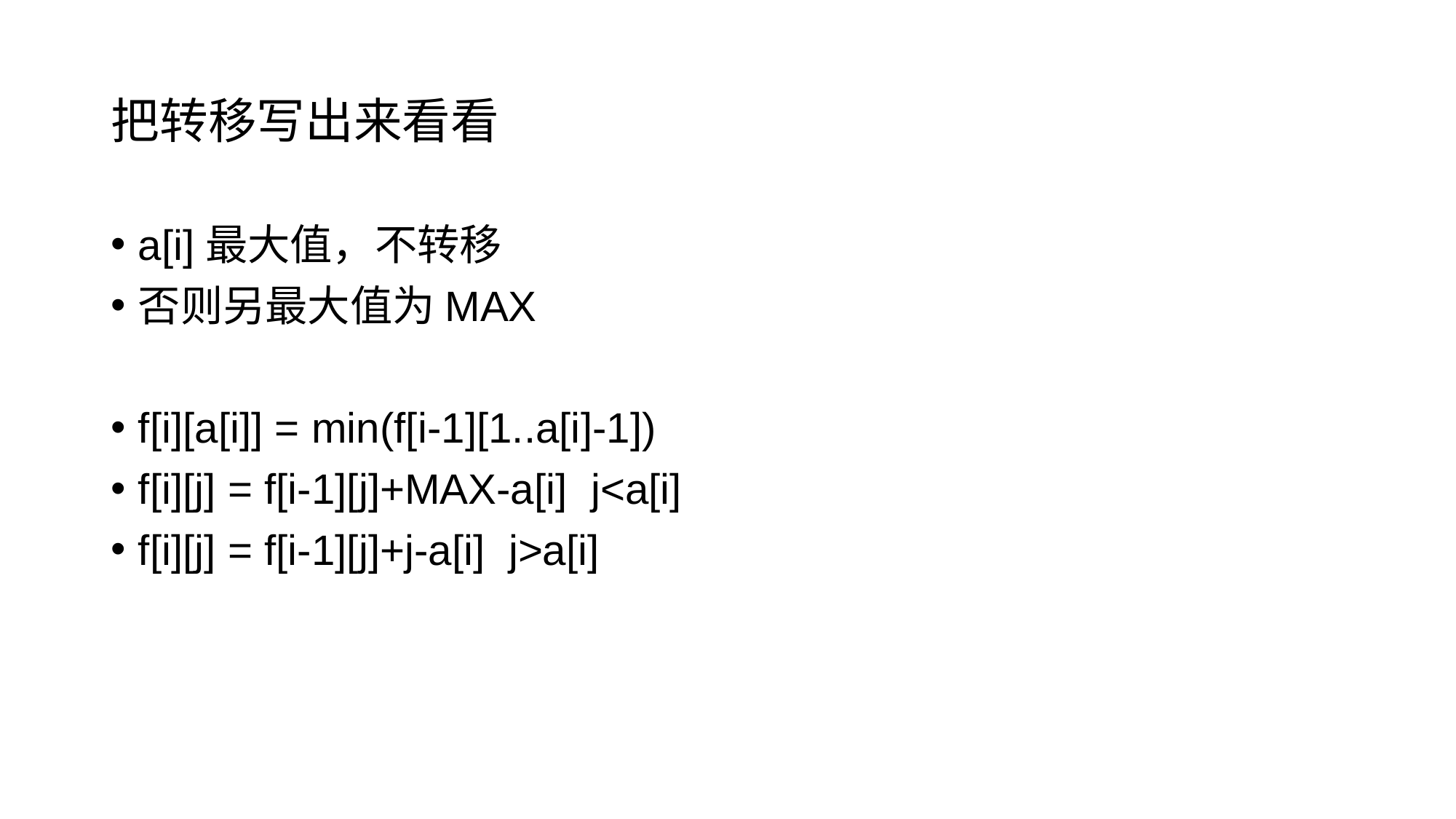

# 把转移写出来看看
a[i]最大值，不转移
否则另最大值为MAX

f[i][a[i]] = min(f[i-1][1..a[i]-1])
f[i][j] = f[i-1][j]+MAX-a[i]  j<a[i]
f[i][j] = f[i-1][j]+j-a[i]  j>a[i]